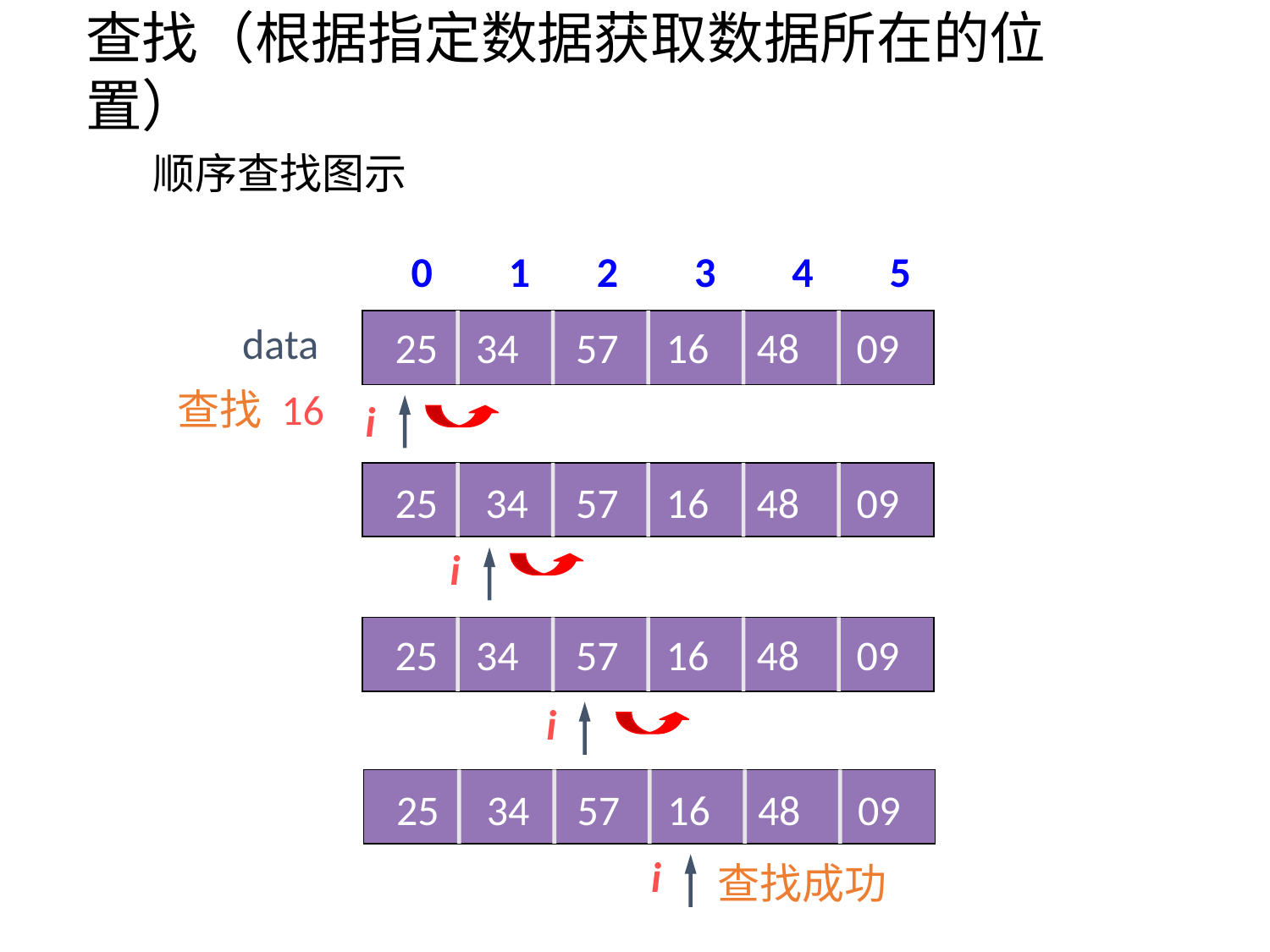

查找（根据指定数据获取数据所在的位置）
顺序查找图示
  0        1       2        3        4        5
data

 25    34      57     16     48      09
查找 16
i

 25     34     57     16     48      09
i

 25    34      57     16     48      09
i

 25     34     57     16     48      09
i
查找成功